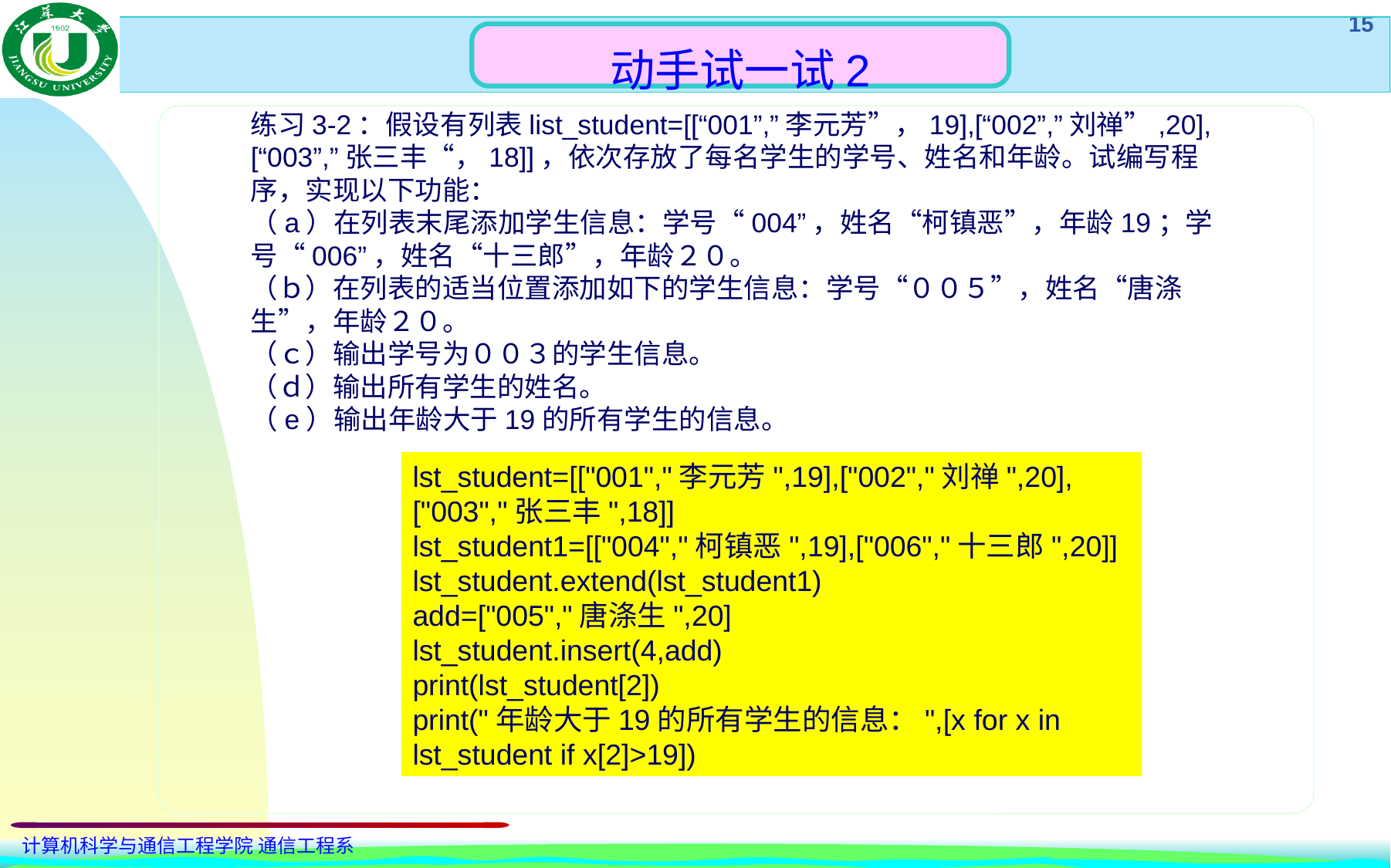

动手试一试2
练习3-2：假设有列表list_student=[[“001”,”李元芳”，19],[“002”,”刘禅”,20], [“003”,”张三丰“，18]]，依次存放了每名学生的学号、姓名和年龄。试编写程序，实现以下功能：
（a）在列表末尾添加学生信息：学号“004”，姓名“柯镇恶”，年龄19；学号“006”，姓名“十三郎”，年龄２０。
（ｂ）在列表的适当位置添加如下的学生信息：学号“００５”，姓名“唐涤生”，年龄２０。
（ｃ）输出学号为００３的学生信息。
（ｄ）输出所有学生的姓名。
（e）输出年龄大于19的所有学生的信息。
lst_student=[["001","李元芳",19],["002","刘禅",20],["003","张三丰",18]]
lst_student1=[["004","柯镇恶",19],["006","十三郎",20]]
lst_student.extend(lst_student1)
add=["005","唐涤生",20]
lst_student.insert(4,add)
print(lst_student[2])
print("年龄大于19的所有学生的信息：",[x for x in lst_student if x[2]>19])